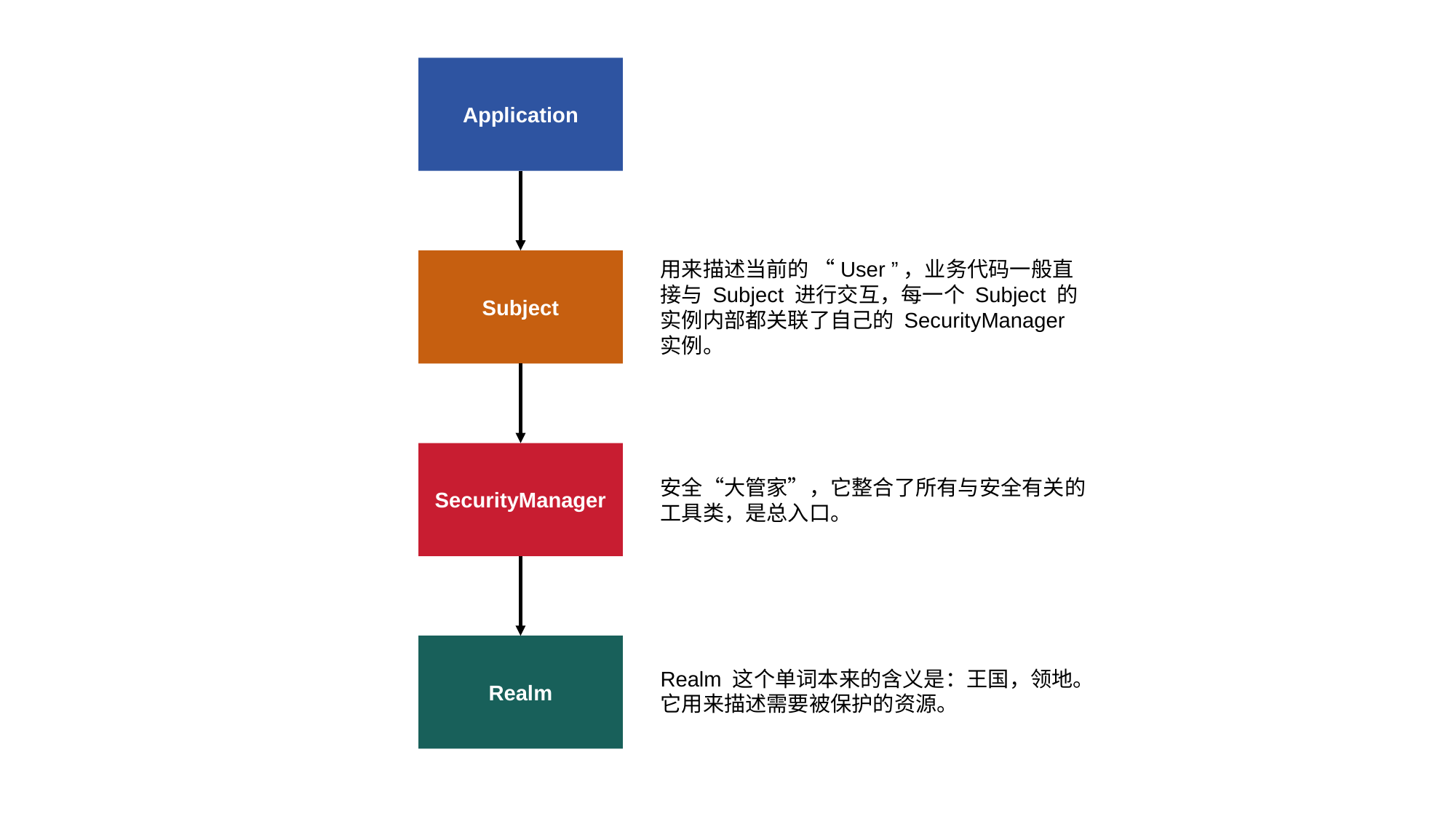

Application
Subject
用来描述当前的 “User ”，业务代码一般直接与 Subject 进行交互，每一个 Subject 的实例内部都关联了自己的 SecurityManager 实例。
SecurityManager
安全“大管家”，它整合了所有与安全有关的工具类，是总入口。
Realm
Realm 这个单词本来的含义是：王国，领地。它用来描述需要被保护的资源。